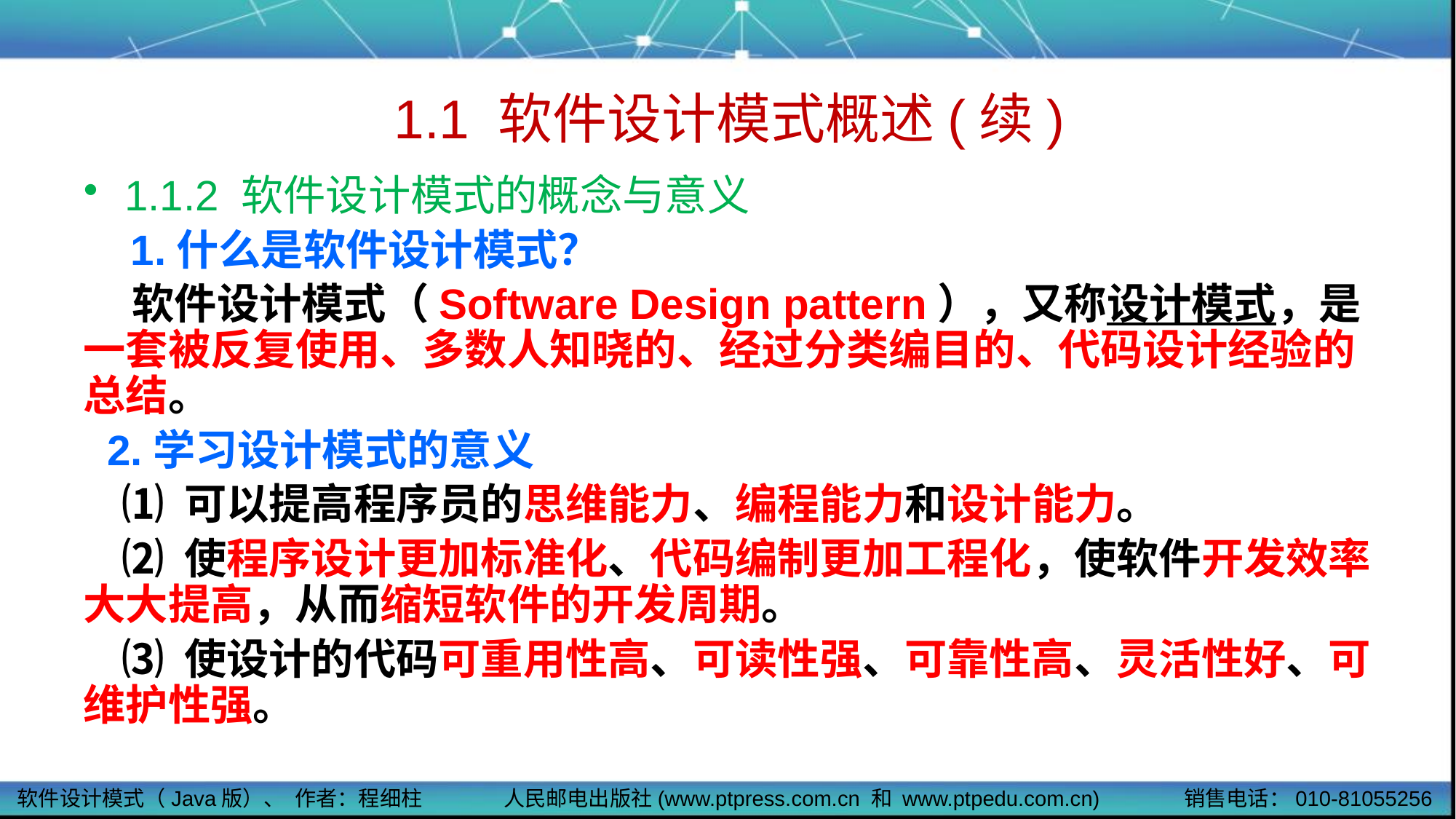

# 1.1 软件设计模式概述(续)
1.1.2 软件设计模式的概念与意义
    1.什么是软件设计模式？
    软件设计模式（Software Design pattern），又称设计模式，是一套被反复使用、多数人知晓的、经过分类编目的、代码设计经验的总结。
  2.学习设计模式的意义
    ⑴ 可以提高程序员的思维能力、编程能力和设计能力。
    ⑵ 使程序设计更加标准化、代码编制更加工程化，使软件开发效率大大提高，从而缩短软件的开发周期。
    ⑶ 使设计的代码可重用性高、可读性强、可靠性高、灵活性好、可维护性强。
软件设计模式（Java版）、  作者：程细柱
人民邮电出版社(www.ptpress.com.cn 和 www.ptpedu.com.cn)
销售电话：010-81055256